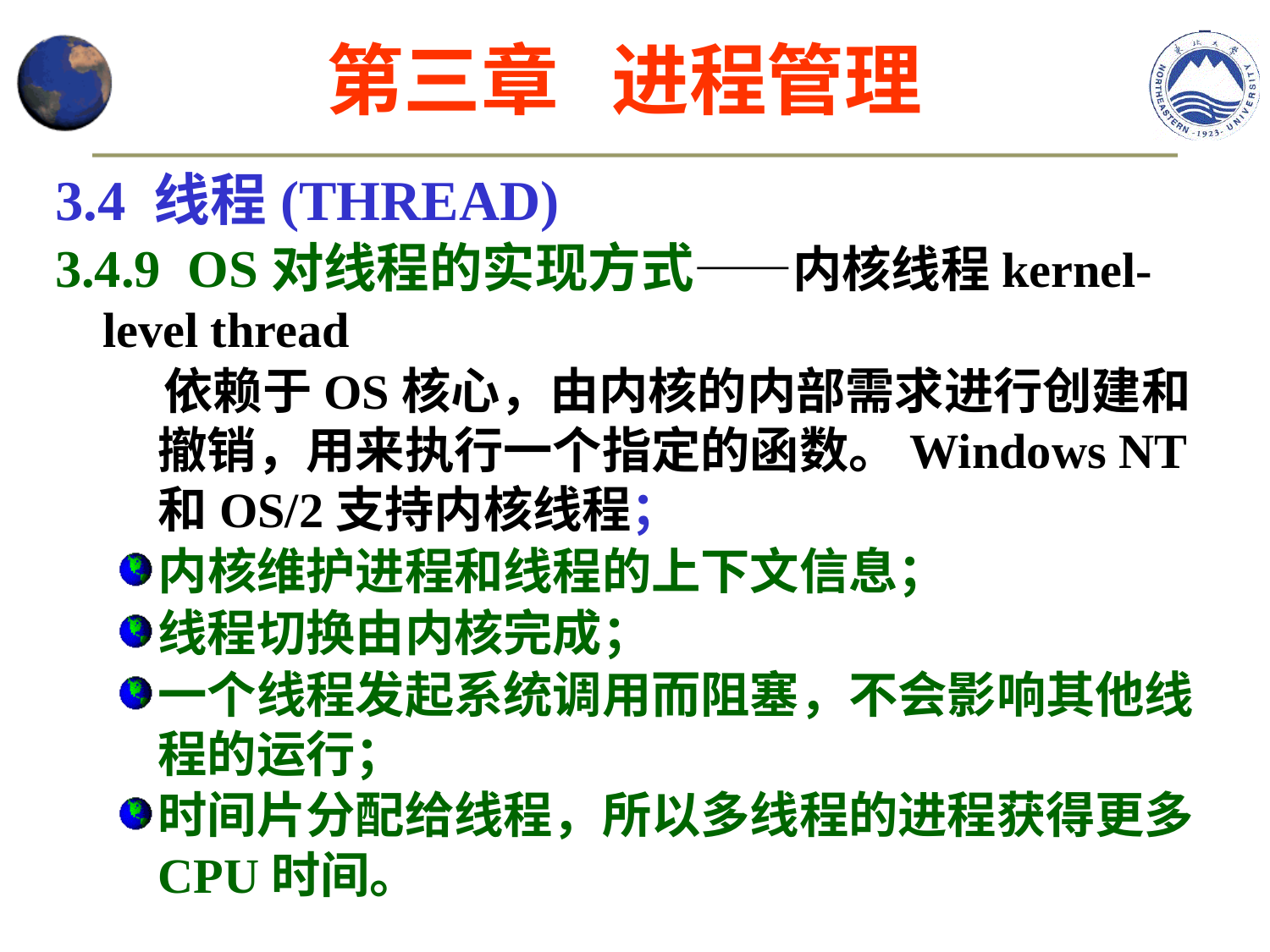

第三章   进程管理
3.4 线程(THREAD)
3.4.9  OS对线程的实现方式——内核线程kernel-level thread
   依赖于OS核心，由内核的内部需求进行创建和撤销，用来执行一个指定的函数。Windows NT和OS/2支持内核线程；
内核维护进程和线程的上下文信息；
线程切换由内核完成；
一个线程发起系统调用而阻塞，不会影响其他线程的运行；
时间片分配给线程，所以多线程的进程获得更多CPU时间。